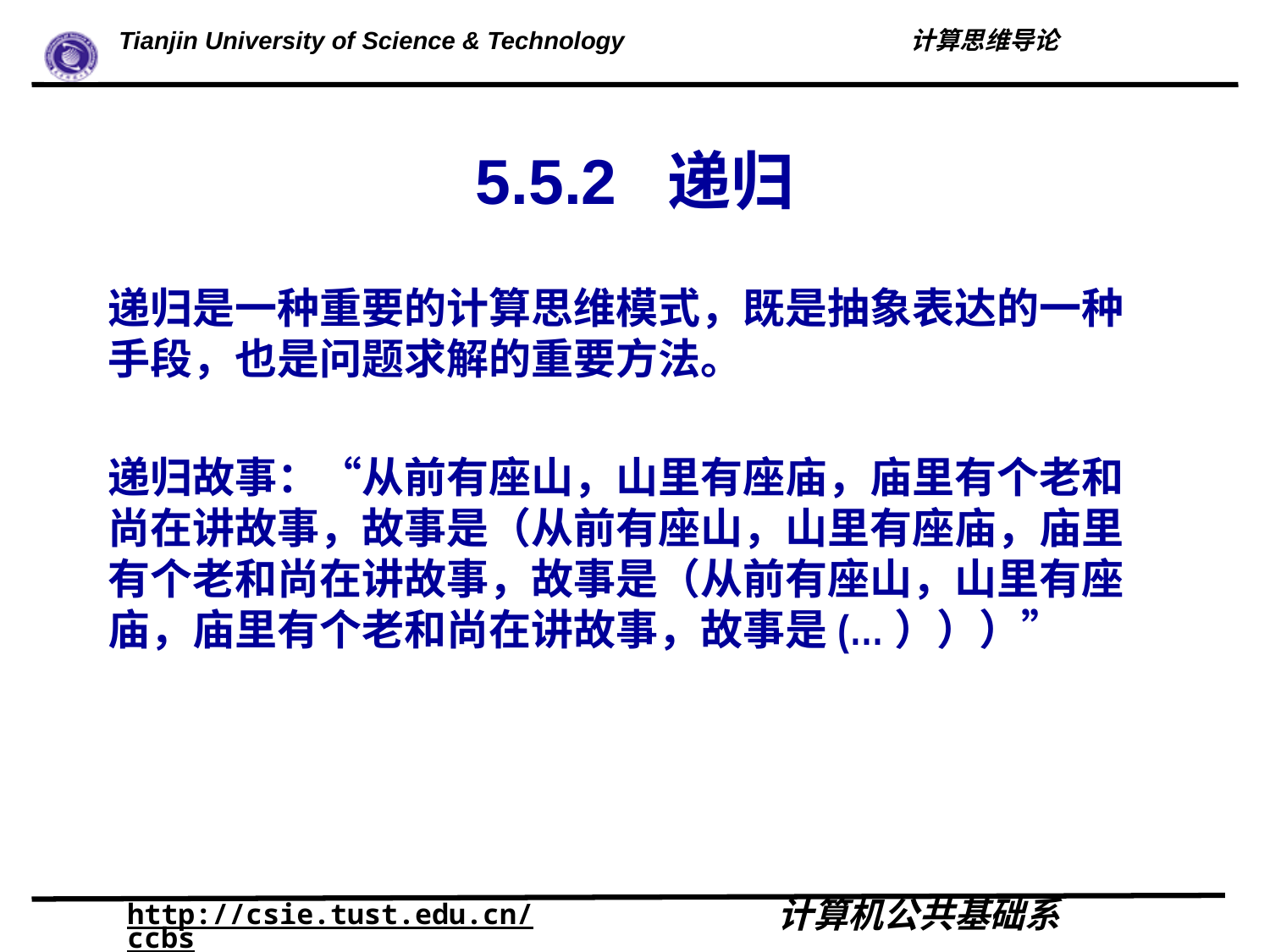

# 5.5.2  递归
递归是一种重要的计算思维模式，既是抽象表达的一种手段，也是问题求解的重要方法。

递归故事：“从前有座山，山里有座庙，庙里有个老和尚在讲故事，故事是（从前有座山，山里有座庙，庙里有个老和尚在讲故事，故事是（从前有座山，山里有座庙，庙里有个老和尚在讲故事，故事是(…）））”